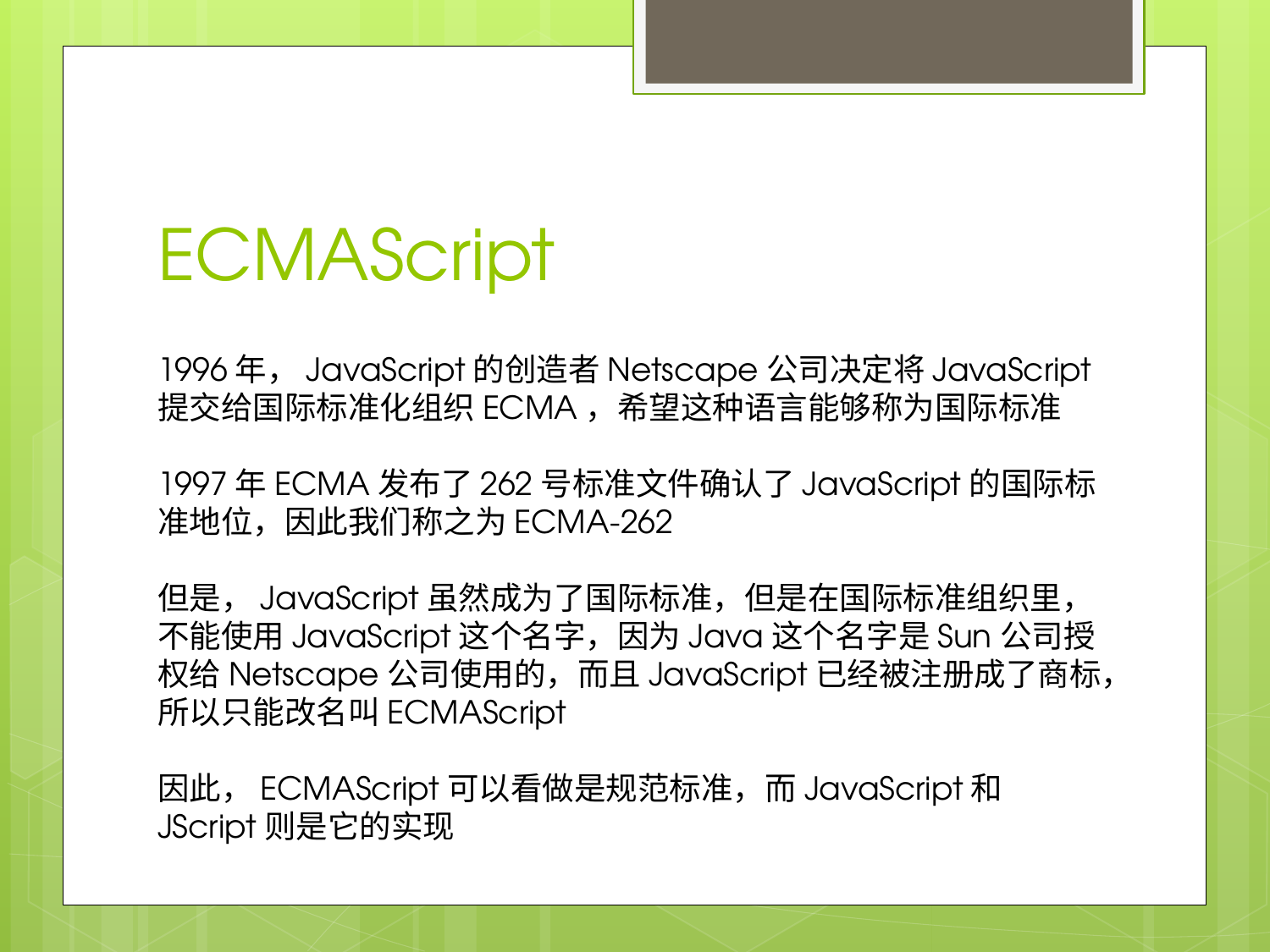

# ECMAScript
1996年，JavaScript的创造者Netscape公司决定将JavaScript提交给国际标准化组织ECMA，希望这种语言能够称为国际标准

1997年ECMA发布了262号标准文件确认了JavaScript的国际标准地位，因此我们称之为ECMA-262

但是，JavaScript虽然成为了国际标准，但是在国际标准组织里，不能使用JavaScript这个名字，因为Java这个名字是Sun公司授权给Netscape公司使用的，而且JavaScript已经被注册成了商标，所以只能改名叫ECMAScript

因此，ECMAScript可以看做是规范标准，而JavaScript和JScript则是它的实现